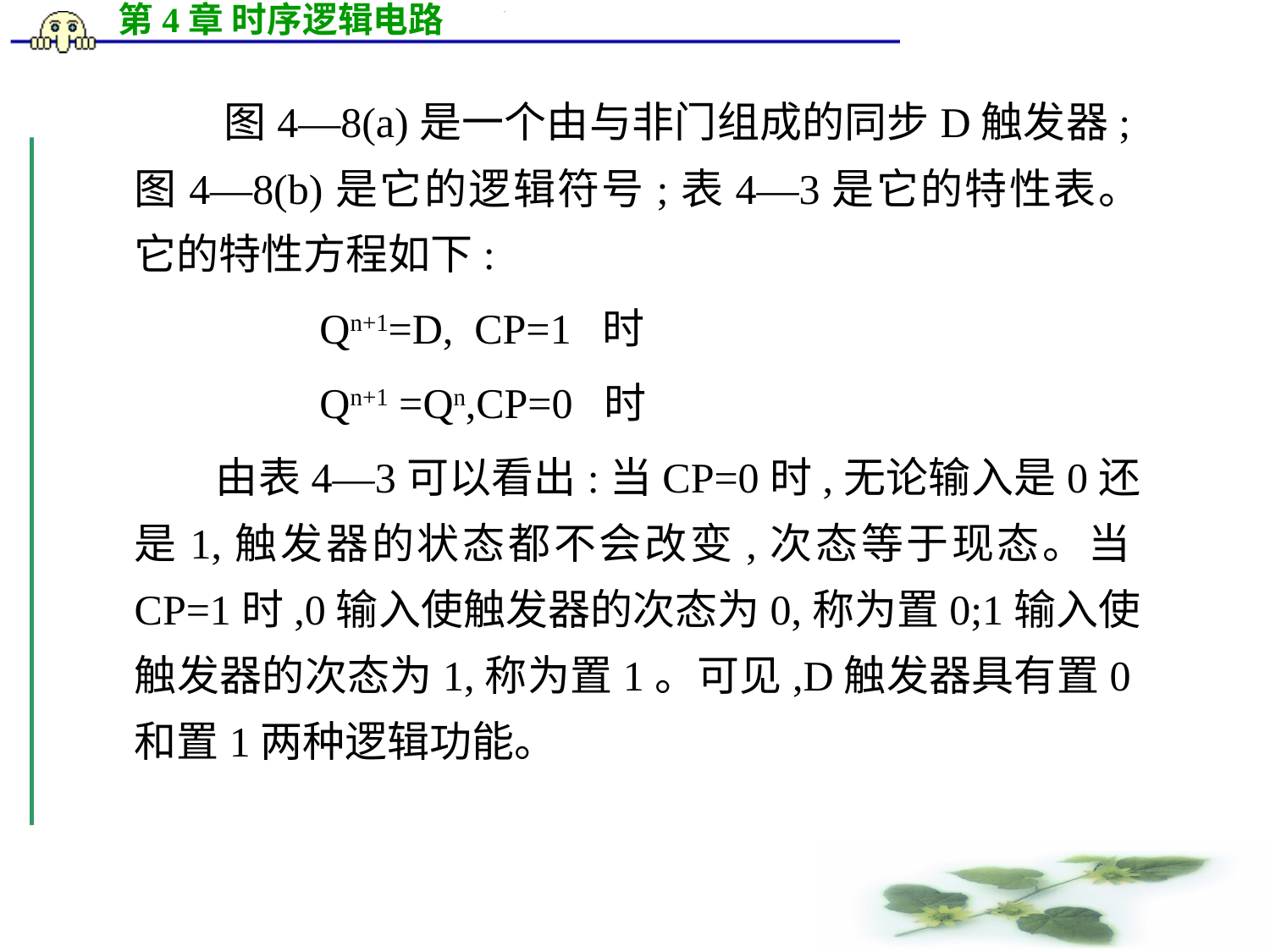

图4―8(a)是一个由与非门组成的同步D触发器;图4―8(b)是它的逻辑符号;表4―3是它的特性表。它的特性方程如下:
                      Qn+1=D,  CP=1  时
                      Qn+1 =Qn,CP=0  时
            由表4―3可以看出:当CP=0时,无论输入是0还是1,触发器的状态都不会改变,次态等于现态。当CP=1时,0输入使触发器的次态为0,称为置0;1输入使触发器的次态为1,称为置1。可见,D触发器具有置0和置1两种逻辑功能。